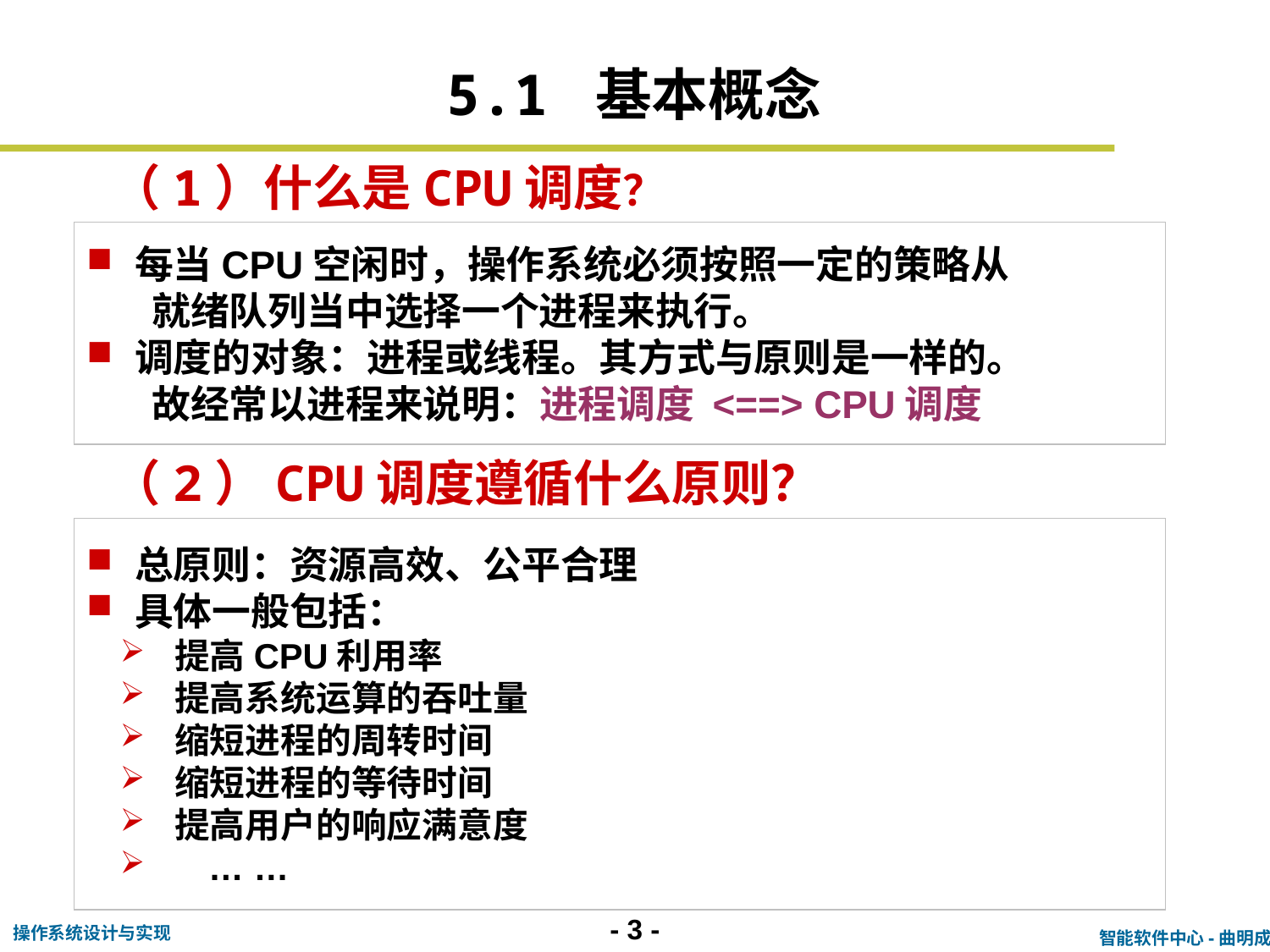

5.1 基本概念
（1）什么是CPU调度？
 每当CPU空闲时，操作系统必须按照一定的策略从
    就绪队列当中选择一个进程来执行。
 调度的对象：进程或线程。其方式与原则是一样的。
    故经常以进程来说明：进程调度 <==> CPU调度
（2）CPU调度遵循什么原则？
 总原则：资源高效、公平合理
 具体一般包括：
  提高CPU利用率
  提高系统运算的吞吐量
  缩短进程的周转时间
  缩短进程的等待时间
  提高用户的响应满意度
      … …